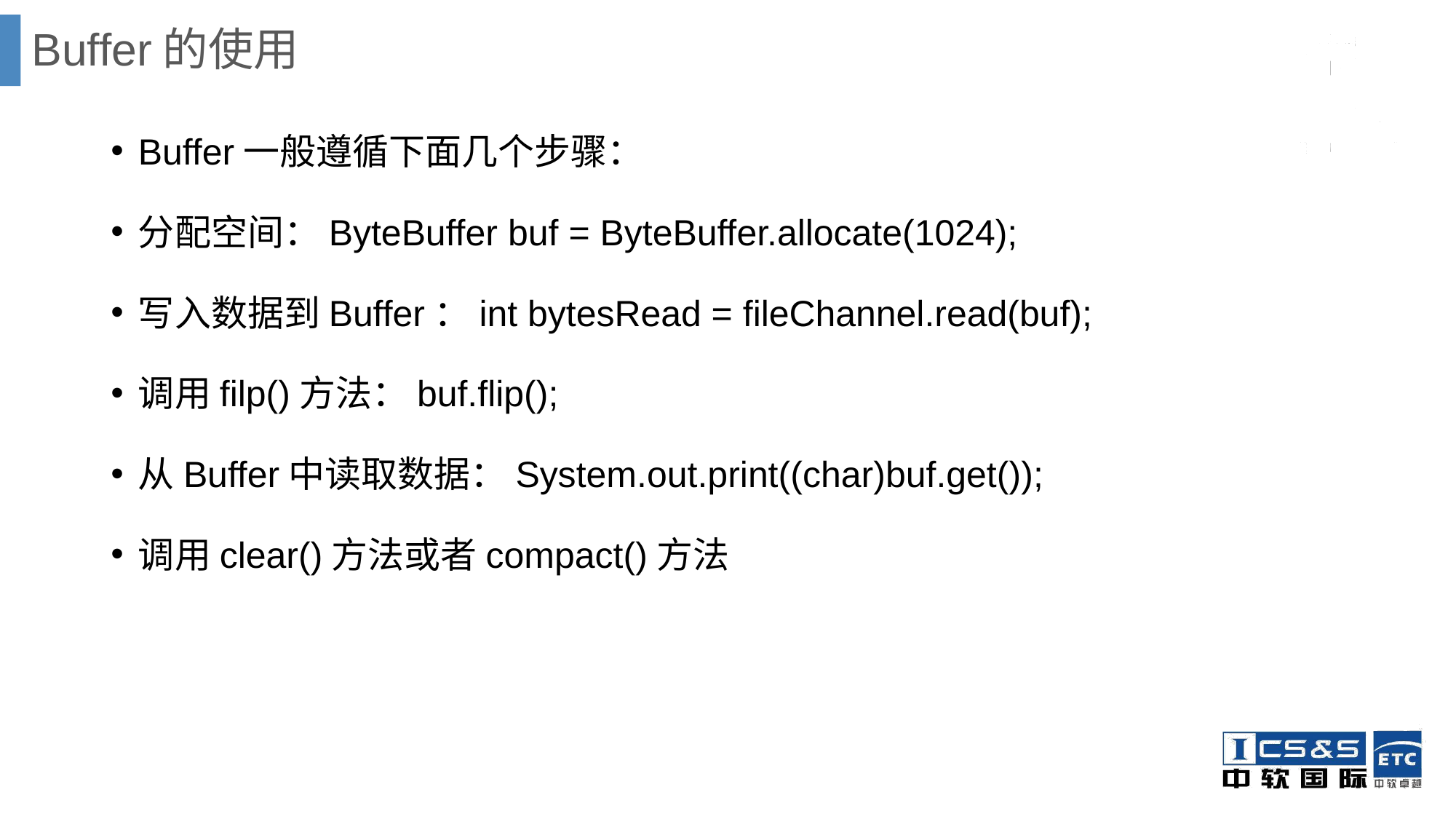

# Buffer的使用
Buffer一般遵循下面几个步骤：
分配空间：ByteBuffer buf = ByteBuffer.allocate(1024);
写入数据到Buffer：int bytesRead = fileChannel.read(buf);
调用filp()方法：buf.flip();
从Buffer中读取数据：System.out.print((char)buf.get());
调用clear()方法或者compact()方法